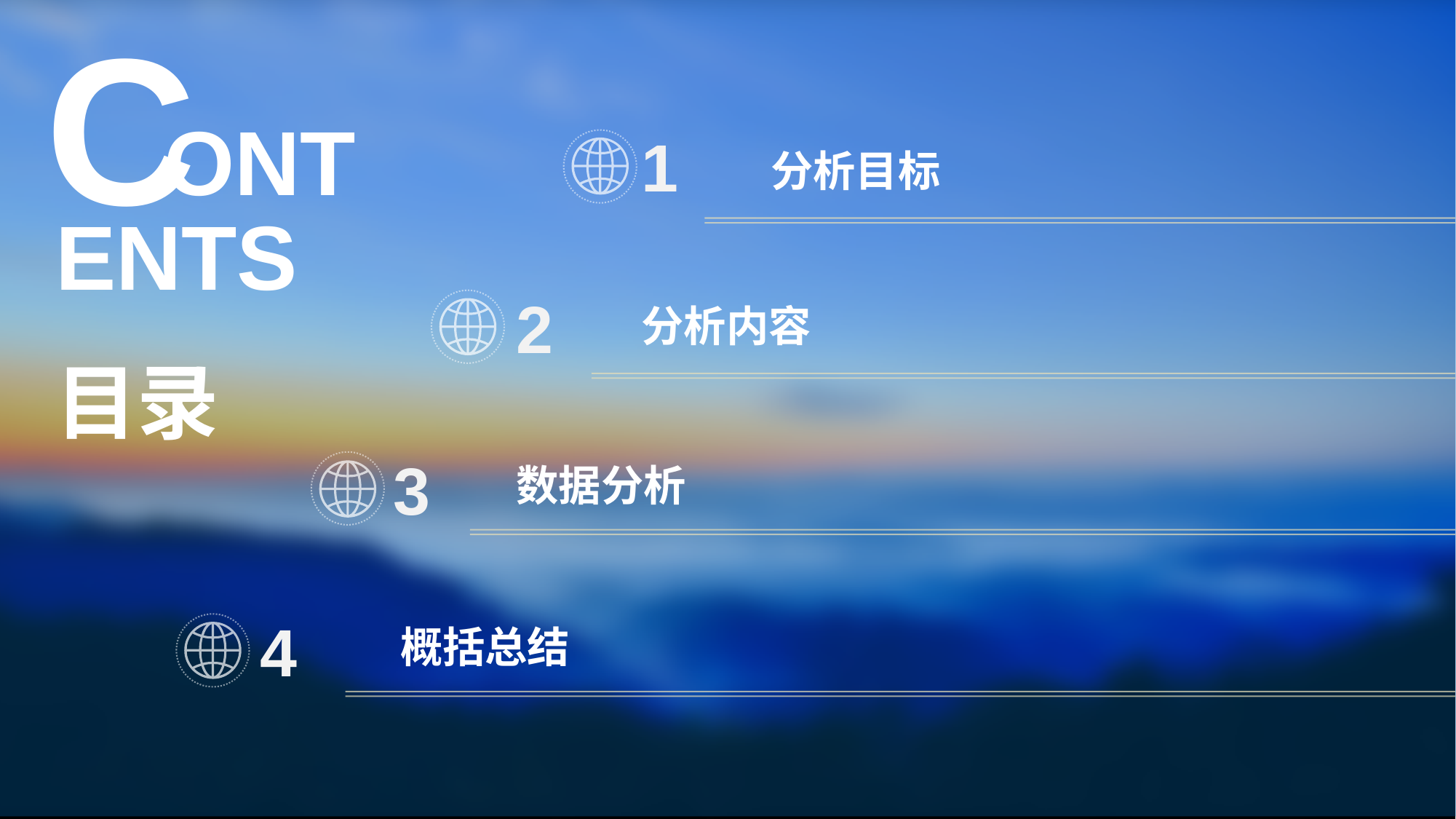

C
ONT
1

分析目标
ENTS
2

分析内容

目录
3

数据分析

4

概括总结